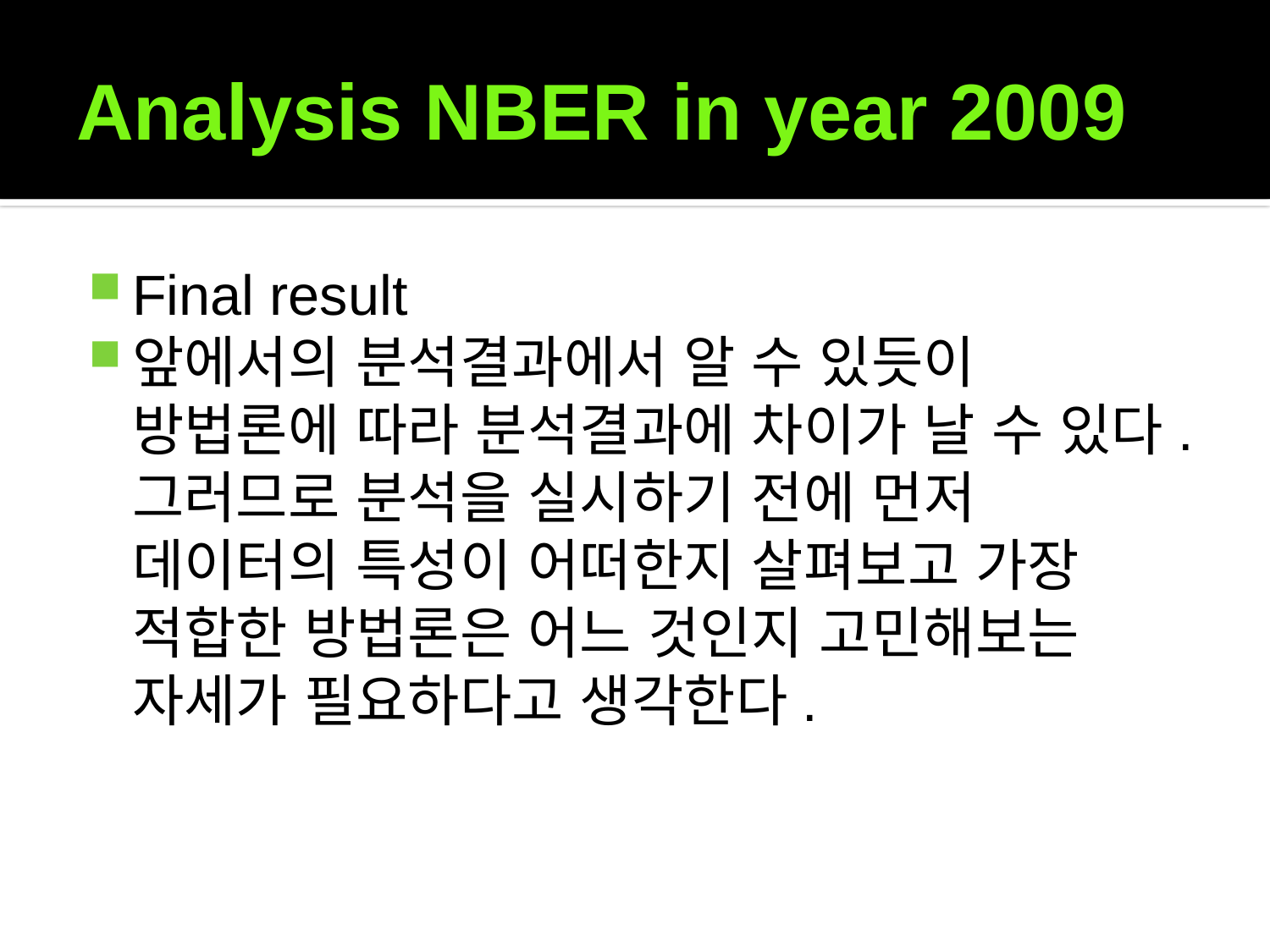

# Analysis NBER in year 2009
Final result
앞에서의 분석결과에서 알 수 있듯이 방법론에 따라 분석결과에 차이가 날 수 있다. 그러므로 분석을 실시하기 전에 먼저 데이터의 특성이 어떠한지 살펴보고 가장 적합한 방법론은 어느 것인지 고민해보는 자세가 필요하다고 생각한다.